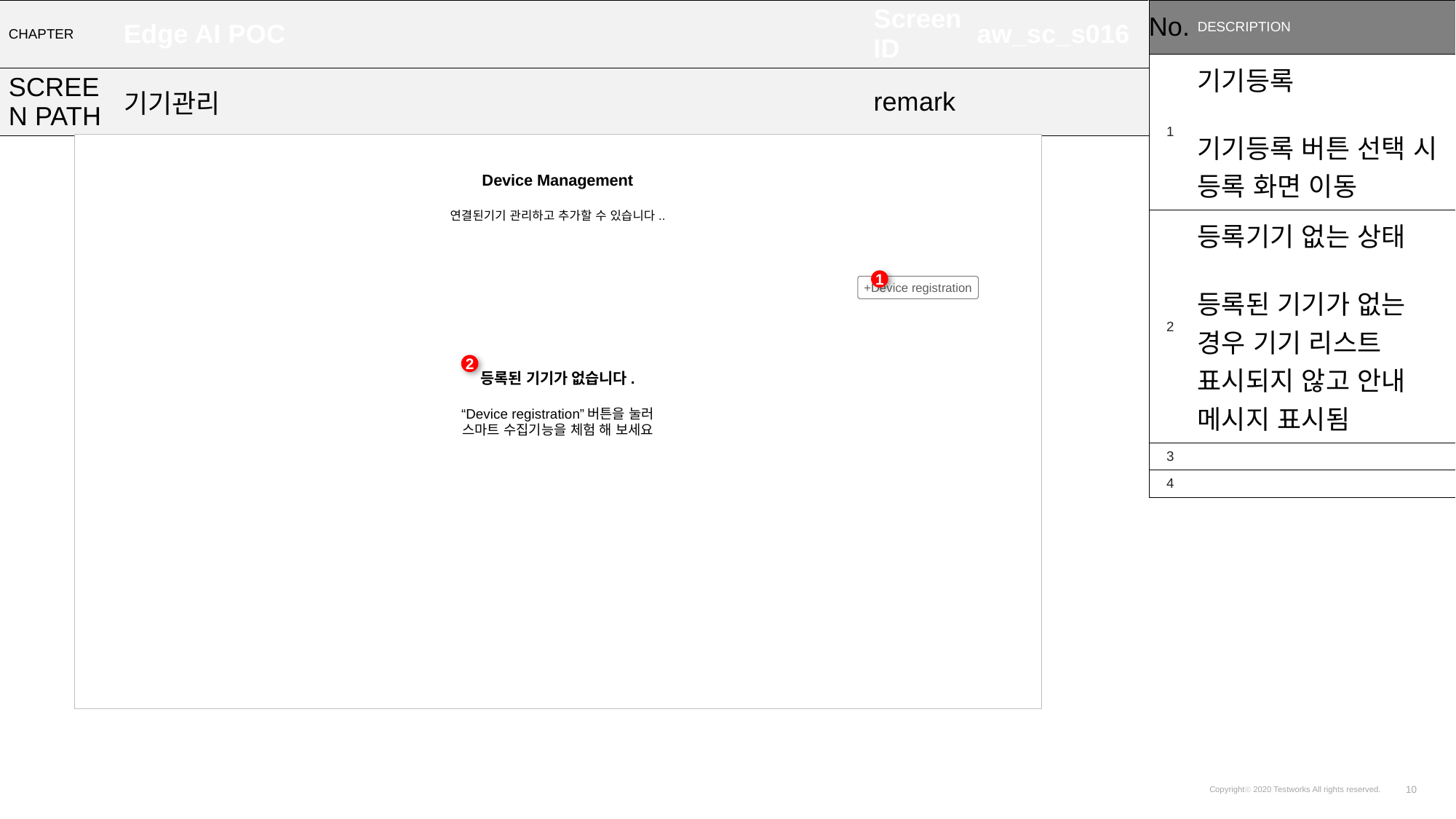

| CHAPTER | Edge AI POC | Screen ID | aw\_sc\_s016 |
| --- | --- | --- | --- |
| SCREEN PATH | 기기관리 | remark |  |
| No. | DESCRIPTION |
| --- | --- |
| 1 | 기기등록 기기등록 버튼 선택 시 등록 화면 이동 |
| 2 | 등록기기 없는 상태 등록된 기기가 없는 경우 기기 리스트 표시되지 않고 안내 메시지 표시됨 |
| 3 |  |
| 4 |  |
GNB

Device Management

연결된기기 관리하고 추가할 수 있습니다..
1
+Device registration
2
등록된 기기가 없습니다.

“Device registration”버튼을 눌러
스마트 수집기능을 체험 해 보세요